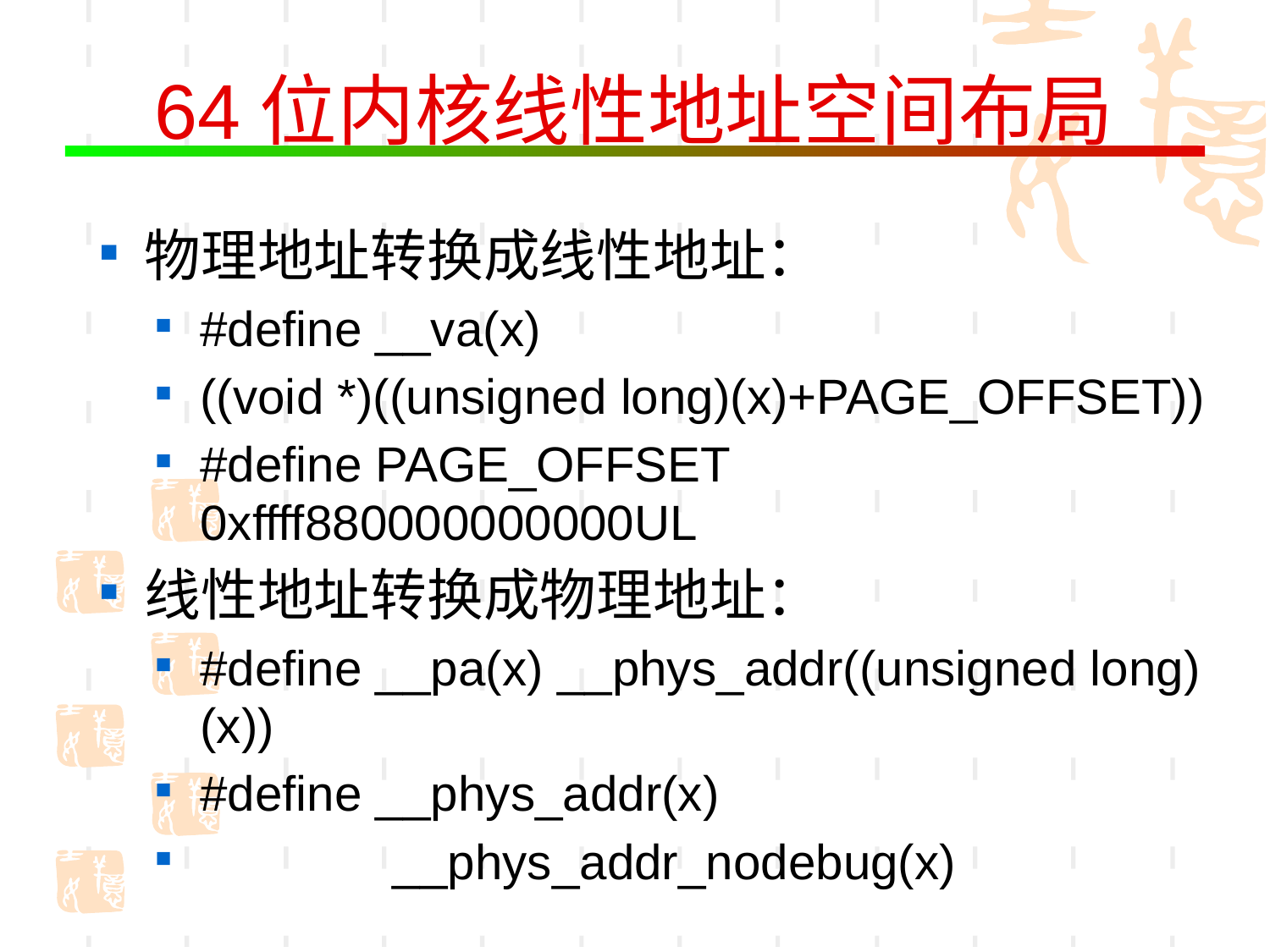

# 64位内核线性地址空间布局
物理地址转换成线性地址：
#define __va(x)
((void *)((unsigned long)(x)+PAGE_OFFSET))
#define PAGE_OFFSET 0xffff880000000000UL
线性地址转换成物理地址：
#define __pa(x) __phys_addr((unsigned long)(x))
#define __phys_addr(x)
              __phys_addr_nodebug(x)